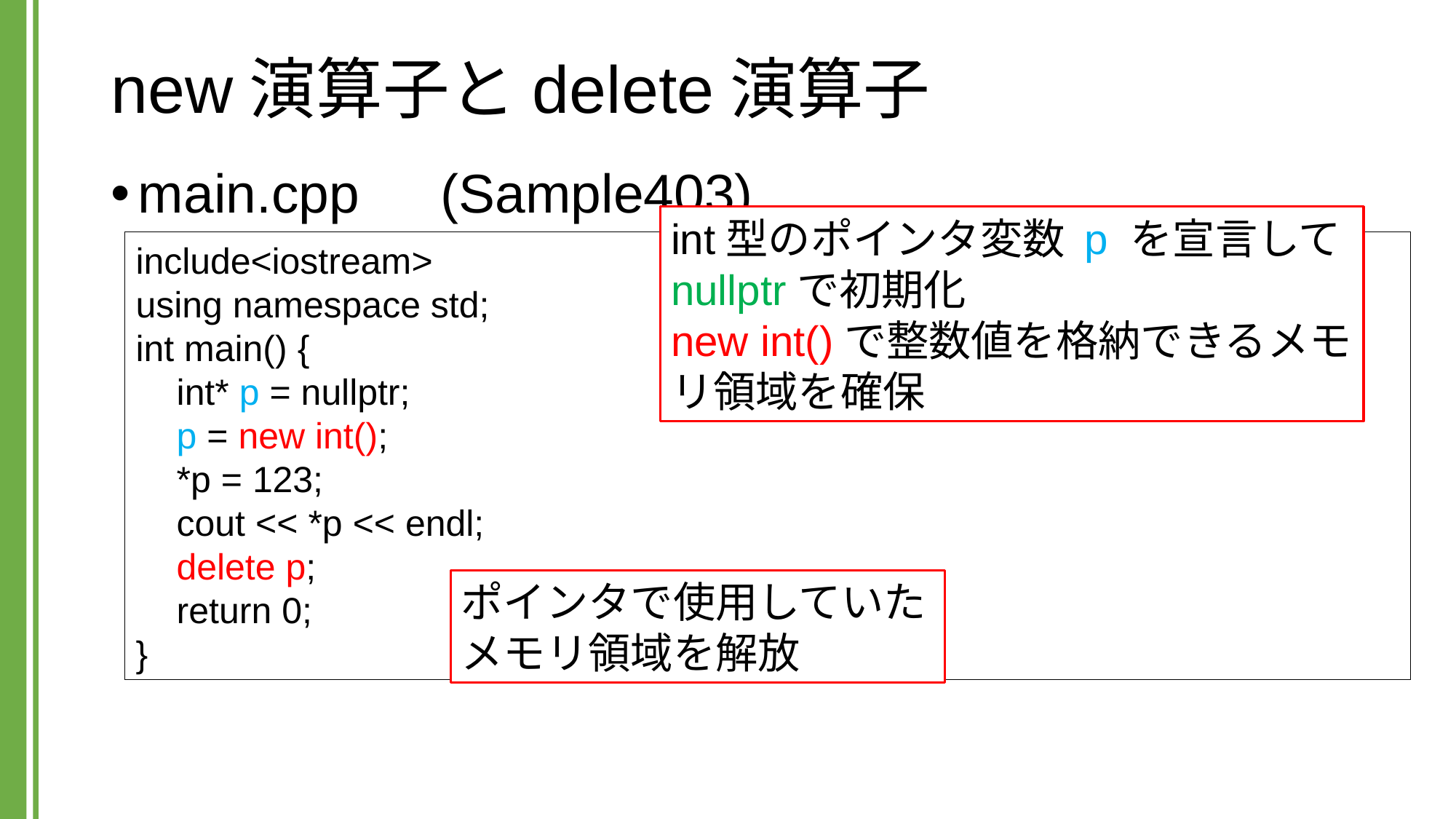

# new演算子とdelete演算子
main.cpp　(Sample403)

int型のポインタ変数 p を宣言してnullptrで初期化
new int()で整数値を格納できるメモリ領域を確保
include<iostream>
using namespace std;
int main() {
    int* p = nullptr;
    p = new int();
    *p = 123;
    cout << *p << endl;
    delete p;
    return 0;
}
ポインタで使用していたメモリ領域を解放